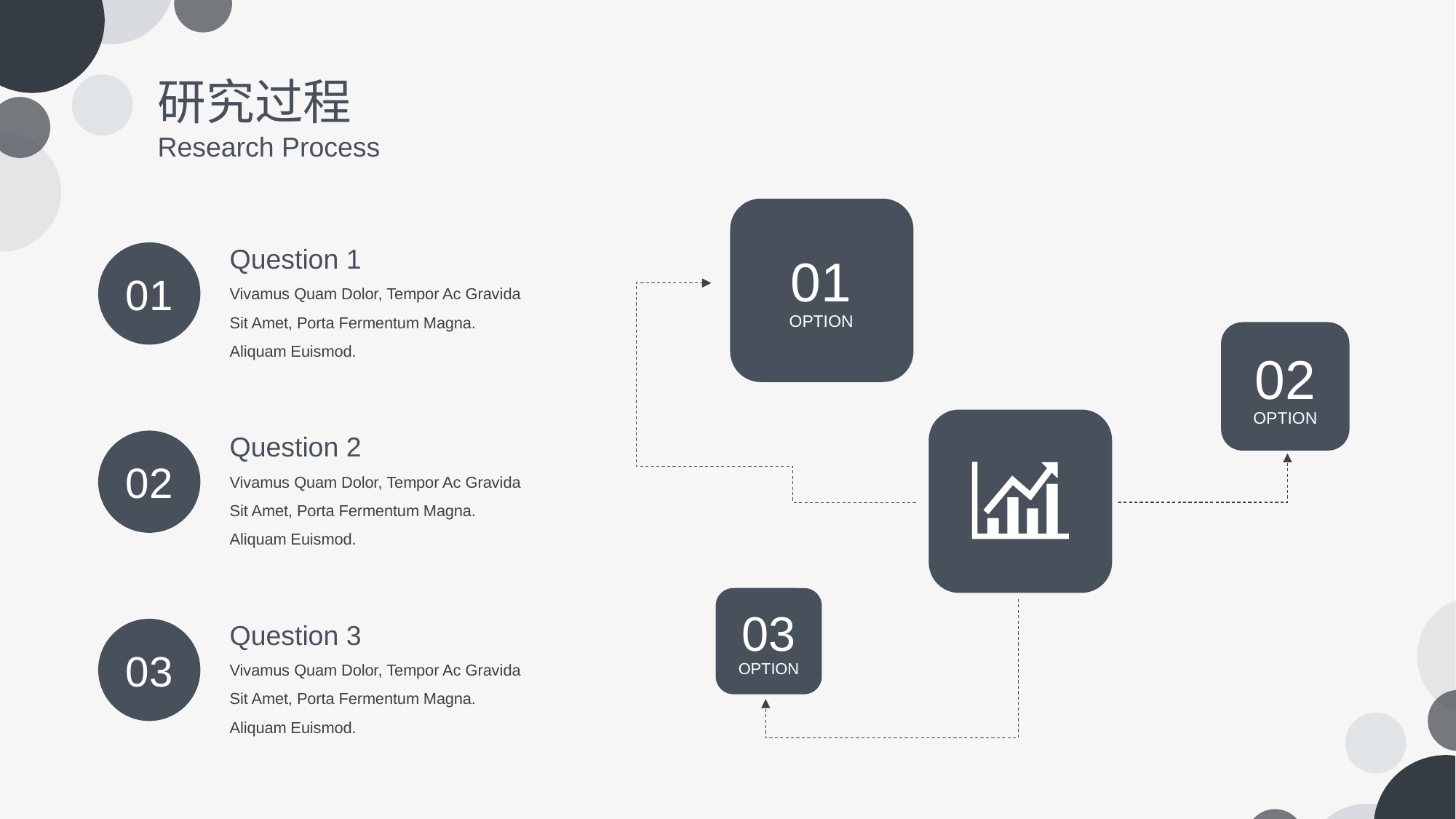

研究过程
Research Process

Question 1
Vivamus Quam Dolor, Tempor Ac Gravida Sit Amet, Porta Fermentum Magna. Aliquam Euismod.
01
01

OPTION

02
OPTION
Question 2
Vivamus Quam Dolor, Tempor Ac Gravida Sit Amet, Porta Fermentum Magna. Aliquam Euismod.

02

Question 3
Vivamus Quam Dolor, Tempor Ac Gravida Sit Amet, Porta Fermentum Magna. Aliquam Euismod.
03

03
OPTION